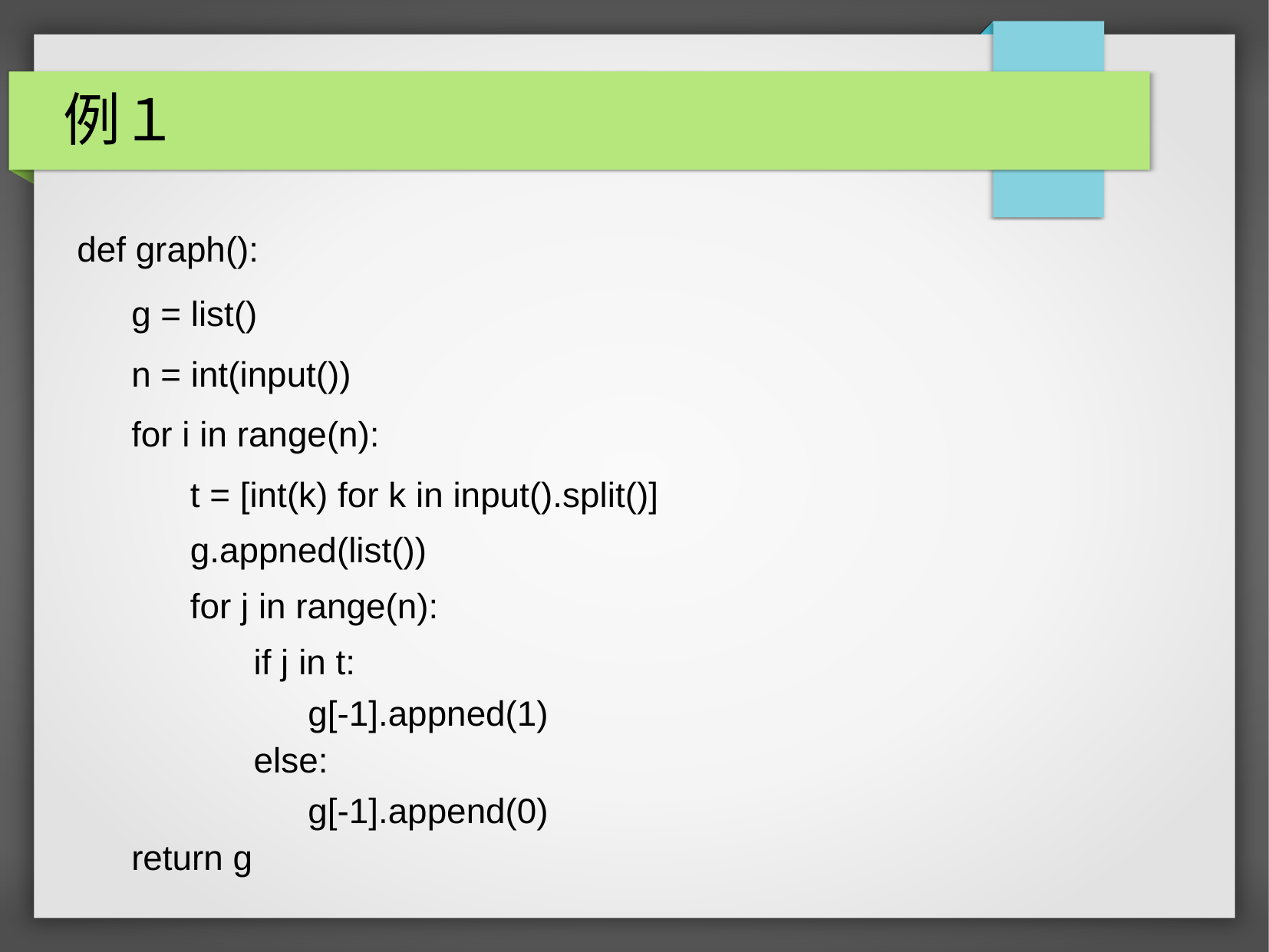

例１
def graph():
g = list()
n = int(input())
for i in range(n):
t = [int(k) for k in input().split()]
g.appned(list())
for j in range(n):
if j in t:
g[-1].appned(1)
else:
g[-1].append(0)
return g